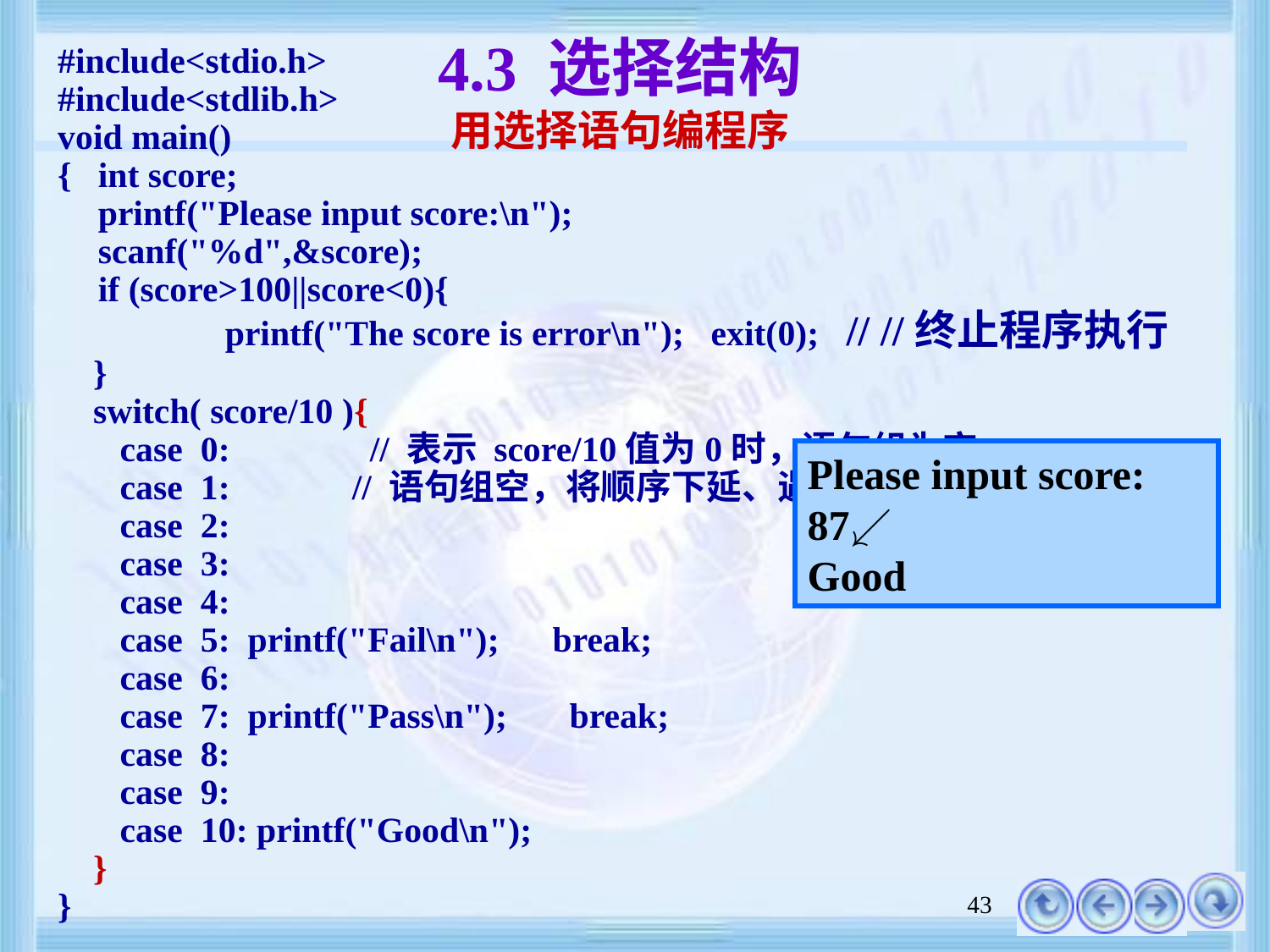

#include<stdio.h>
#include<stdlib.h>
void main()
{  	int score;
	printf("Please input score:\n");
	scanf("%d",&score);
	if (score>100||score<0){
		printf("The score is error\n");   exit(0);   // //终止程序执行
    }
    switch( score/10 ){
       case  0:	  // 表示 score/10值为0时，语句组为空
       case  1:	// 语句组空，将顺序下延、遇到语句再执行
       case  2:
       case  3:
       case  4:
       case  5:  printf("Fail\n");      break;
       case  6:
       case  7:  printf("Pass\n");       break;
       case  8:
       case  9:
       case  10: printf("Good\n");
    }
}
# 4.3 选择结构 用选择语句编程序
Please input score:
87↙
Good
43